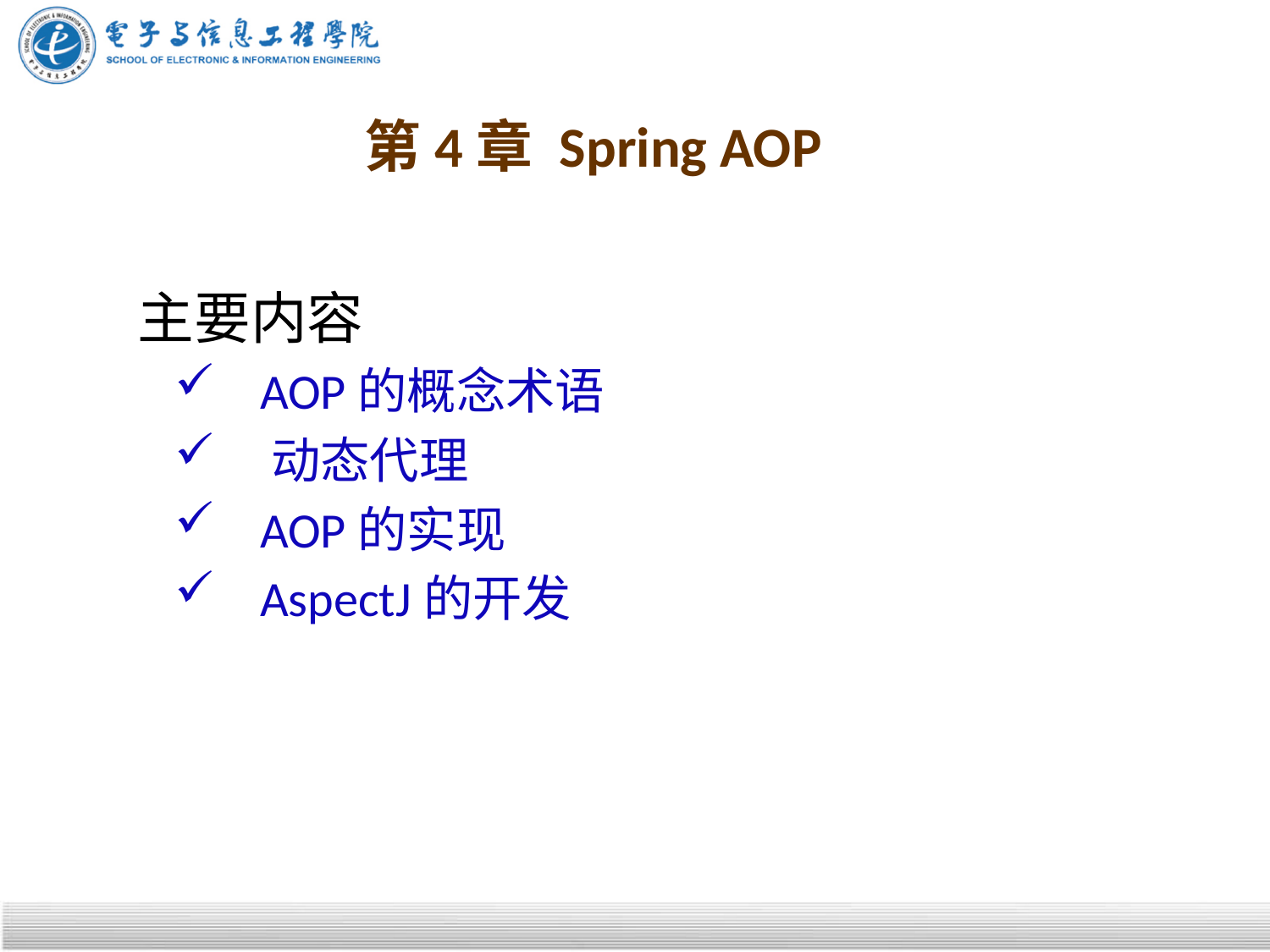

# 第4章 Spring AOP
主要内容
    AOP的概念术语
    动态代理
    AOP的实现
    AspectJ的开发